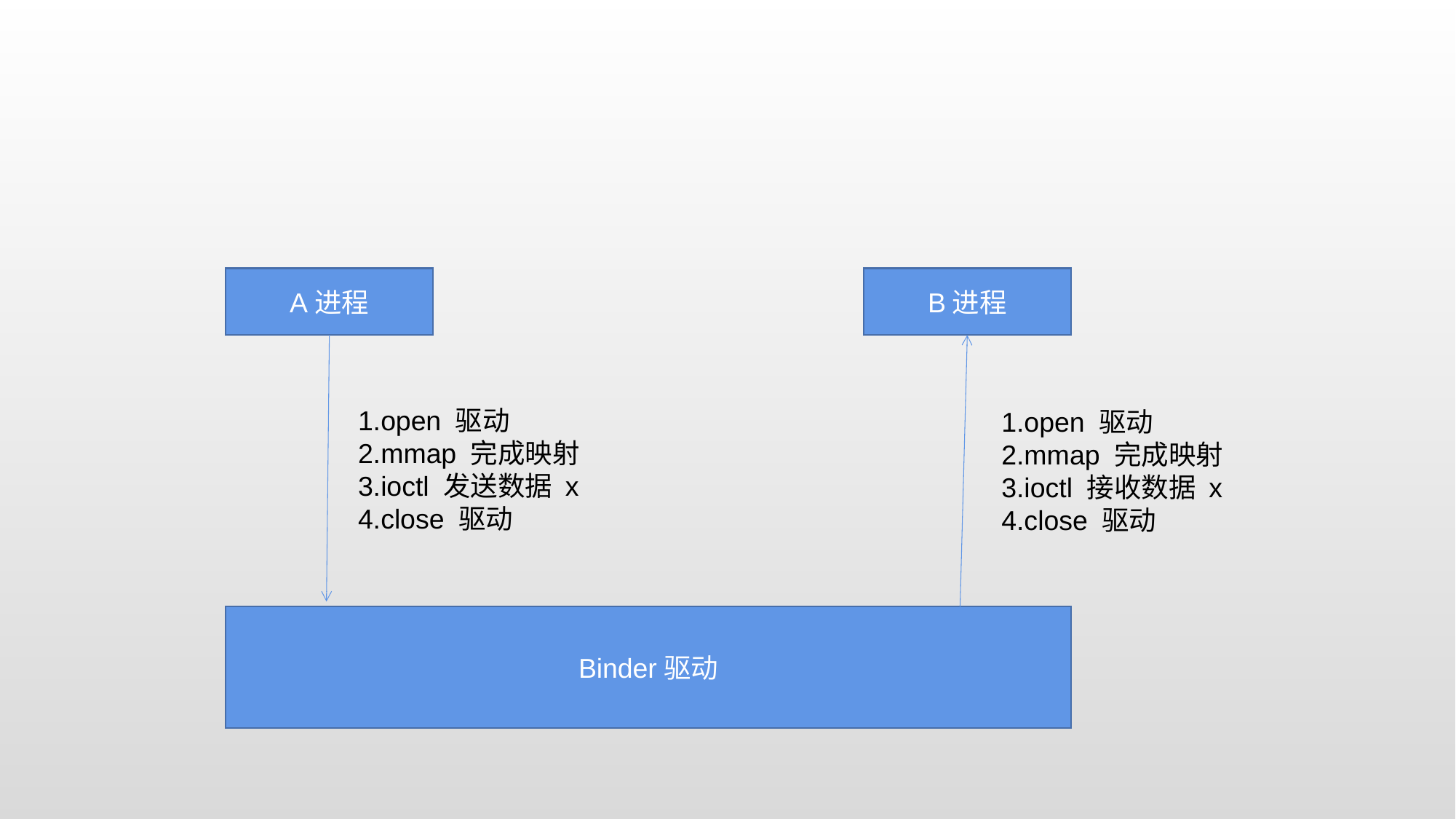

A进程
B进程
1.open 驱动
2.mmap 完成映射
3.ioctl 发送数据 x
4.close 驱动
1.open 驱动
2.mmap 完成映射
3.ioctl 接收数据 x
4.close 驱动
Binder驱动